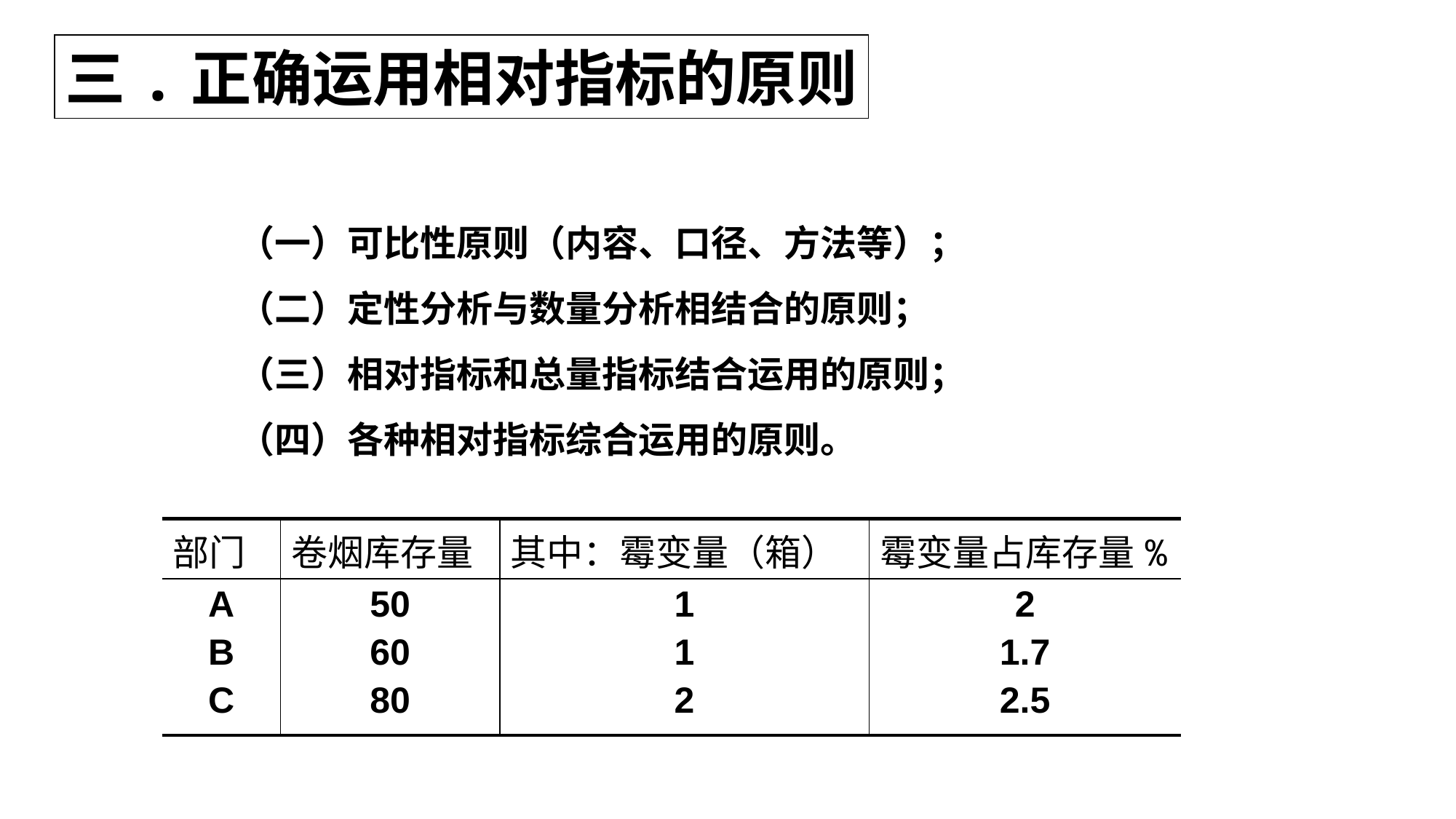

三.正确运用相对指标的原则
# （一）可比性原则（内容、口径、方法等）； （二）定性分析与数量分析相结合的原则； （三）相对指标和总量指标结合运用的原则； （四）各种相对指标综合运用的原则。
| 部门 | 卷烟库存量 | 其中：霉变量（箱） | 霉变量占库存量% |
| --- | --- | --- | --- |
| A B C | 50 60 80 | 1 1 2 | 2 1.7 2.5 |